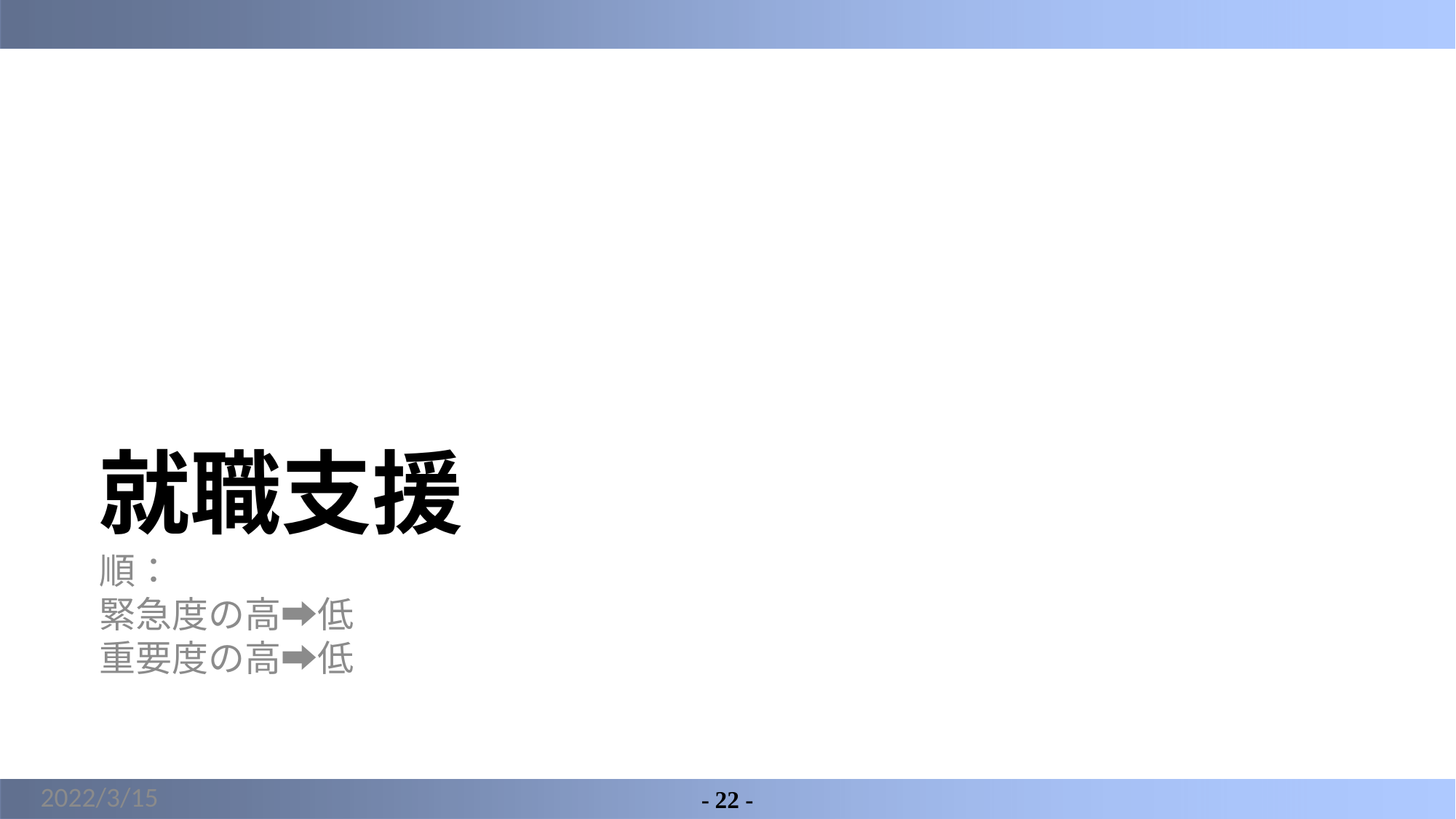

# 就職支援
順：
緊急度の高➡低
重要度の高➡低

2022/3/15
- 22 -